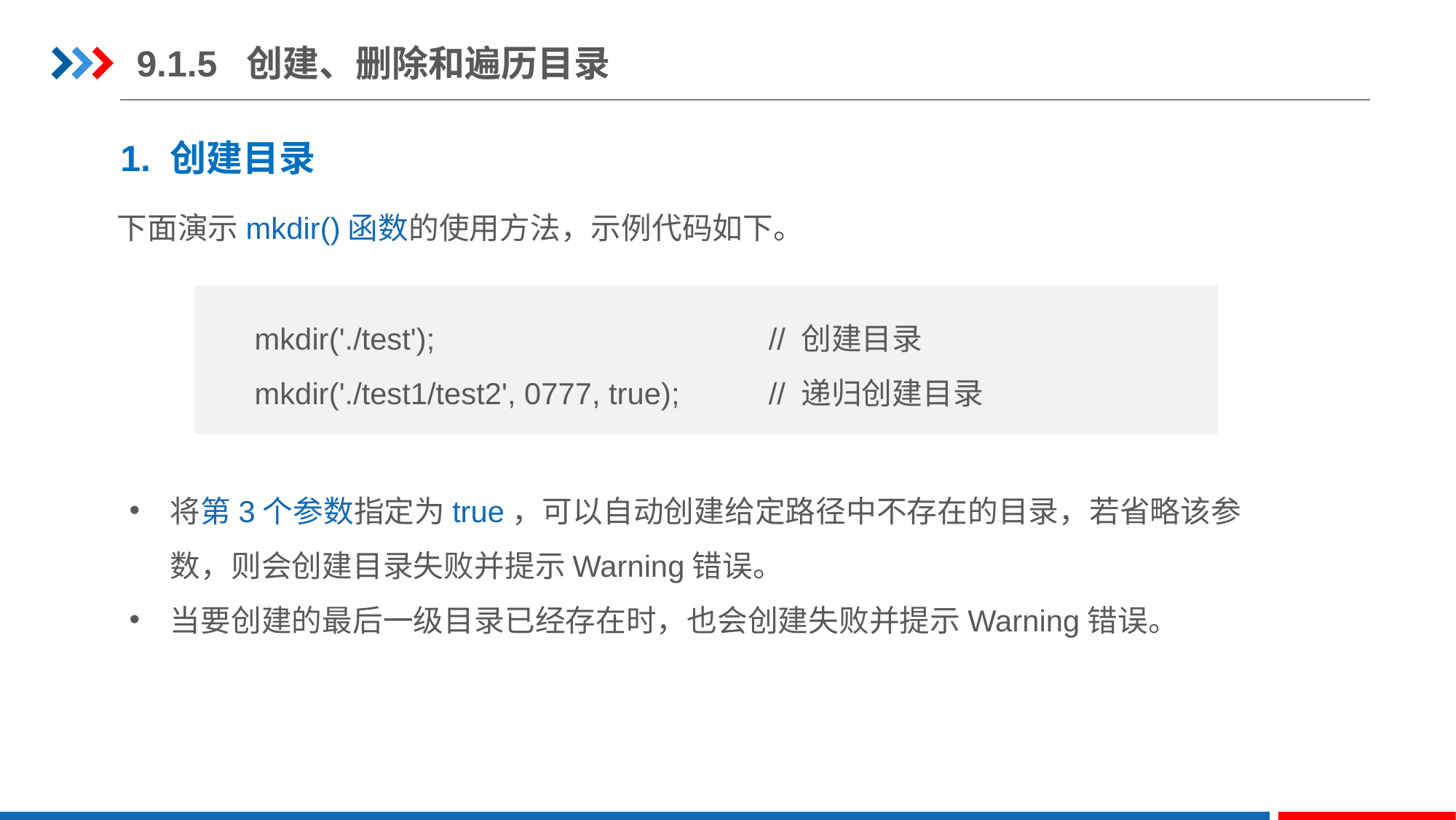

9.1.5  创建、删除和遍历目录
1. 创建目录
下面演示mkdir()函数的使用方法，示例代码如下。

mkdir('./test'); 			// 创建目录
mkdir('./test1/test2', 0777, true);	// 递归创建目录
将第3个参数指定为true，可以自动创建给定路径中不存在的目录，若省略该参数，则会创建目录失败并提示Warning错误。
当要创建的最后一级目录已经存在时，也会创建失败并提示Warning错误。